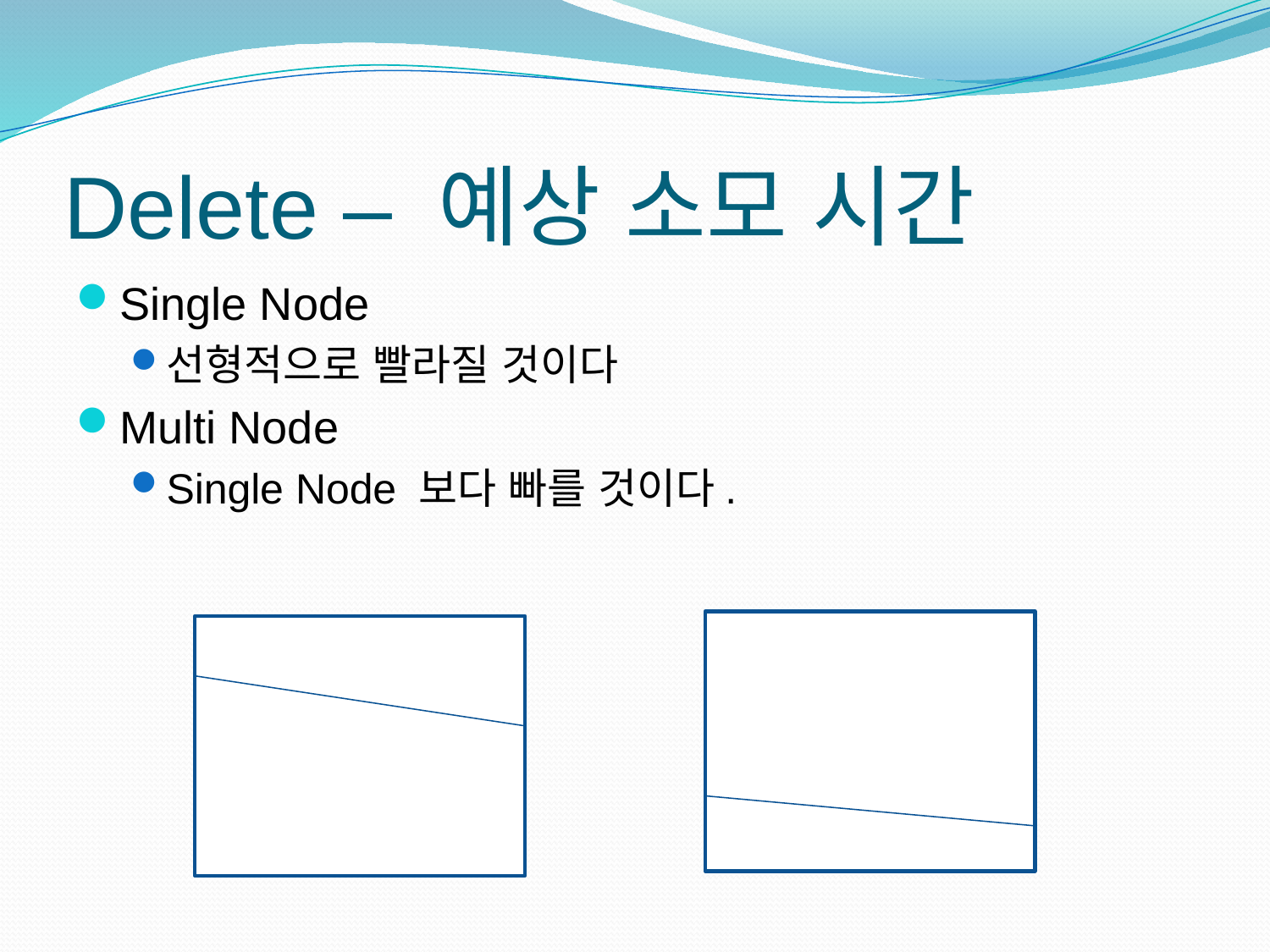

# Delete – 예상 소모 시간
Single Node
선형적으로 빨라질 것이다
Multi Node
Single Node 보다 빠를 것이다.